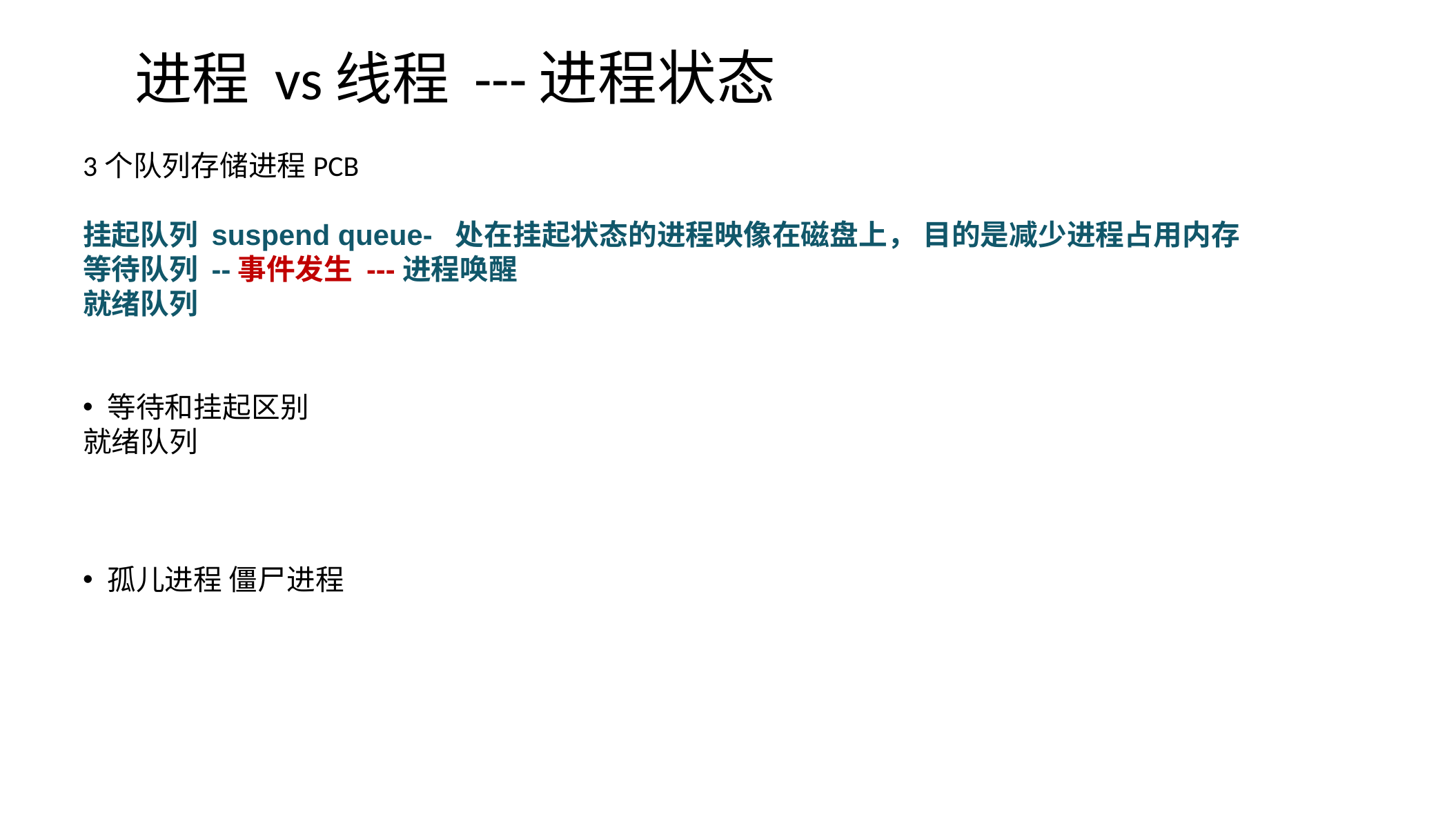

# 进程 vs线程 ---进程状态
3个队列存储进程PCB

挂起队列 suspend queue-  处在挂起状态的进程映像在磁盘上， 目的是减少进程占用内存
等待队列 --事件发生 ---进程唤醒
就绪队列

等待和挂起区别
就绪队列

孤儿进程 僵尸进程